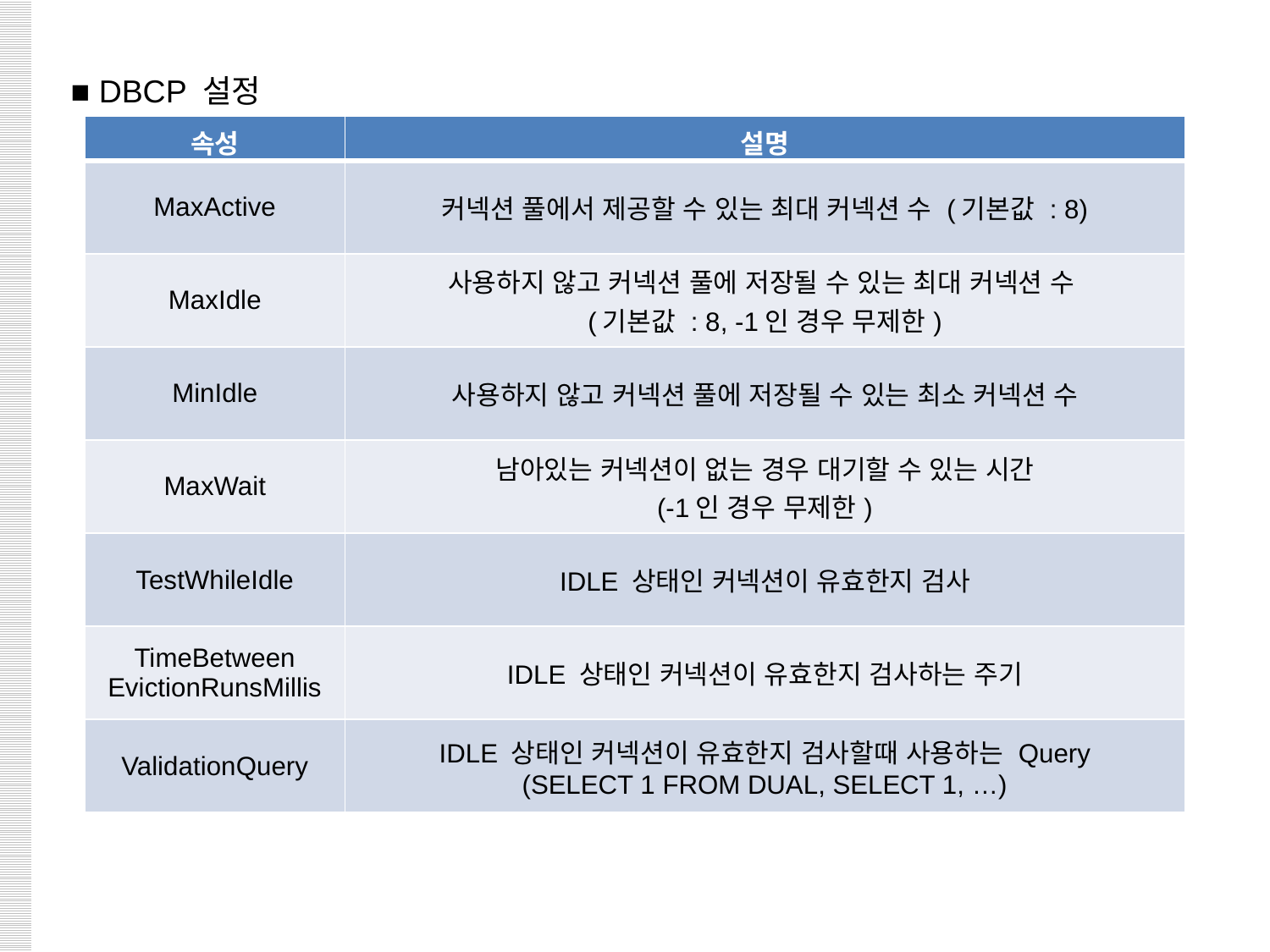

■ DBCP 설정
| 속성 | 설명 |
| --- | --- |
| MaxActive | 커넥션 풀에서 제공할 수 있는 최대 커넥션 수 (기본값 : 8) |
| MaxIdle | 사용하지 않고 커넥션 풀에 저장될 수 있는 최대 커넥션 수 (기본값 : 8, -1인 경우 무제한) |
| MinIdle | 사용하지 않고 커넥션 풀에 저장될 수 있는 최소 커넥션 수 |
| MaxWait | 남아있는 커넥션이 없는 경우 대기할 수 있는 시간 (-1인 경우 무제한) |
| TestWhileIdle | IDLE 상태인 커넥션이 유효한지 검사 |
| TimeBetween EvictionRunsMillis | IDLE 상태인 커넥션이 유효한지 검사하는 주기 |
| ValidationQuery | IDLE 상태인 커넥션이 유효한지 검사할때 사용하는 Query (SELECT 1 FROM DUAL, SELECT 1, …) |